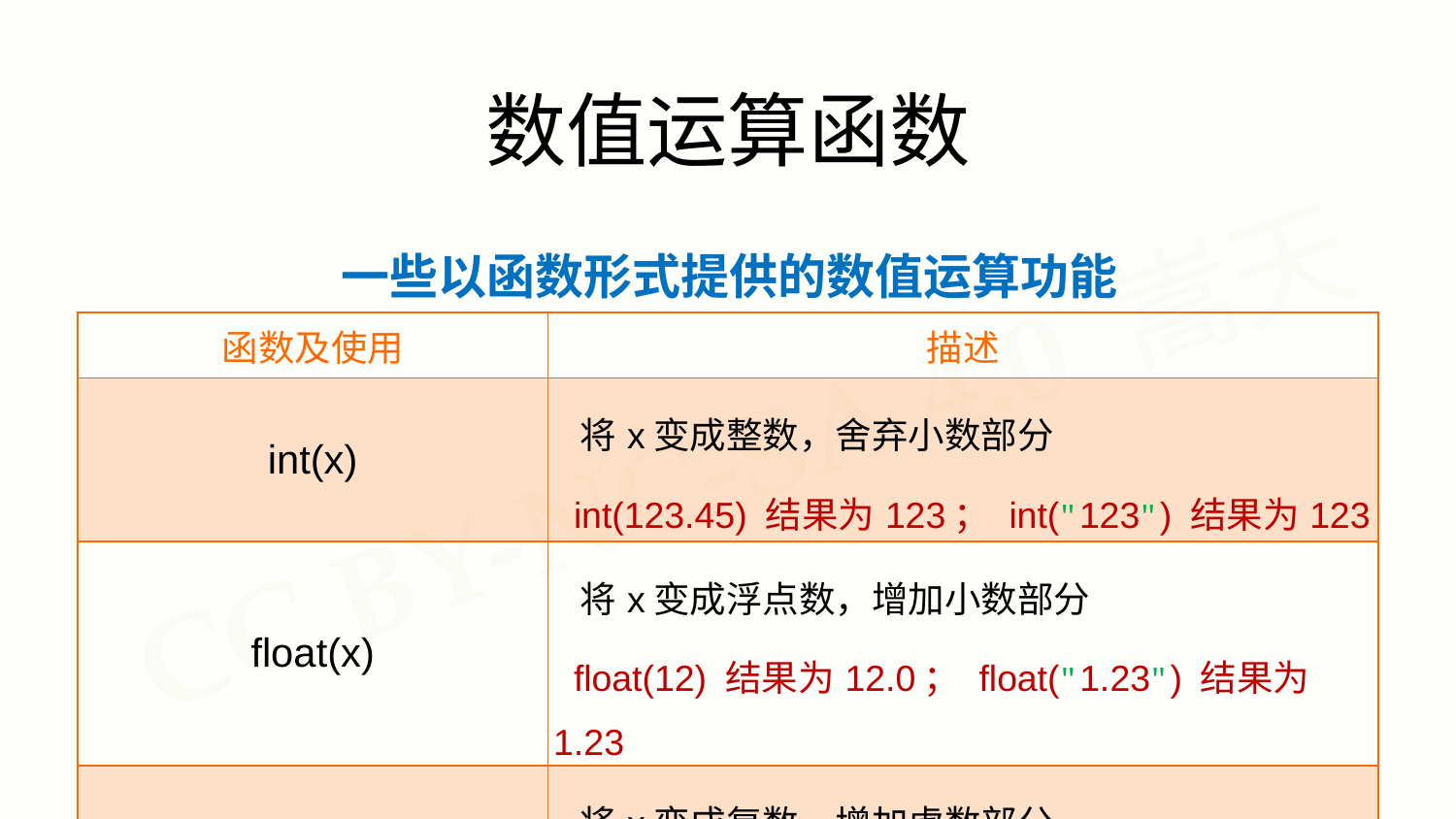

数值运算函数
一些以函数形式提供的数值运算功能
| 函数及使用 | 描述 |
| --- | --- |
| int(x) | 将x变成整数，舍弃小数部分 int(123.45) 结果为123； int("123") 结果为123 |
| float(x) | 将x变成浮点数，增加小数部分 float(12) 结果为12.0； float("1.23") 结果为1.23 |
| complex(x) | 将x变成复数，增加虚数部分 complex(4) 结果为 4 + 0j |